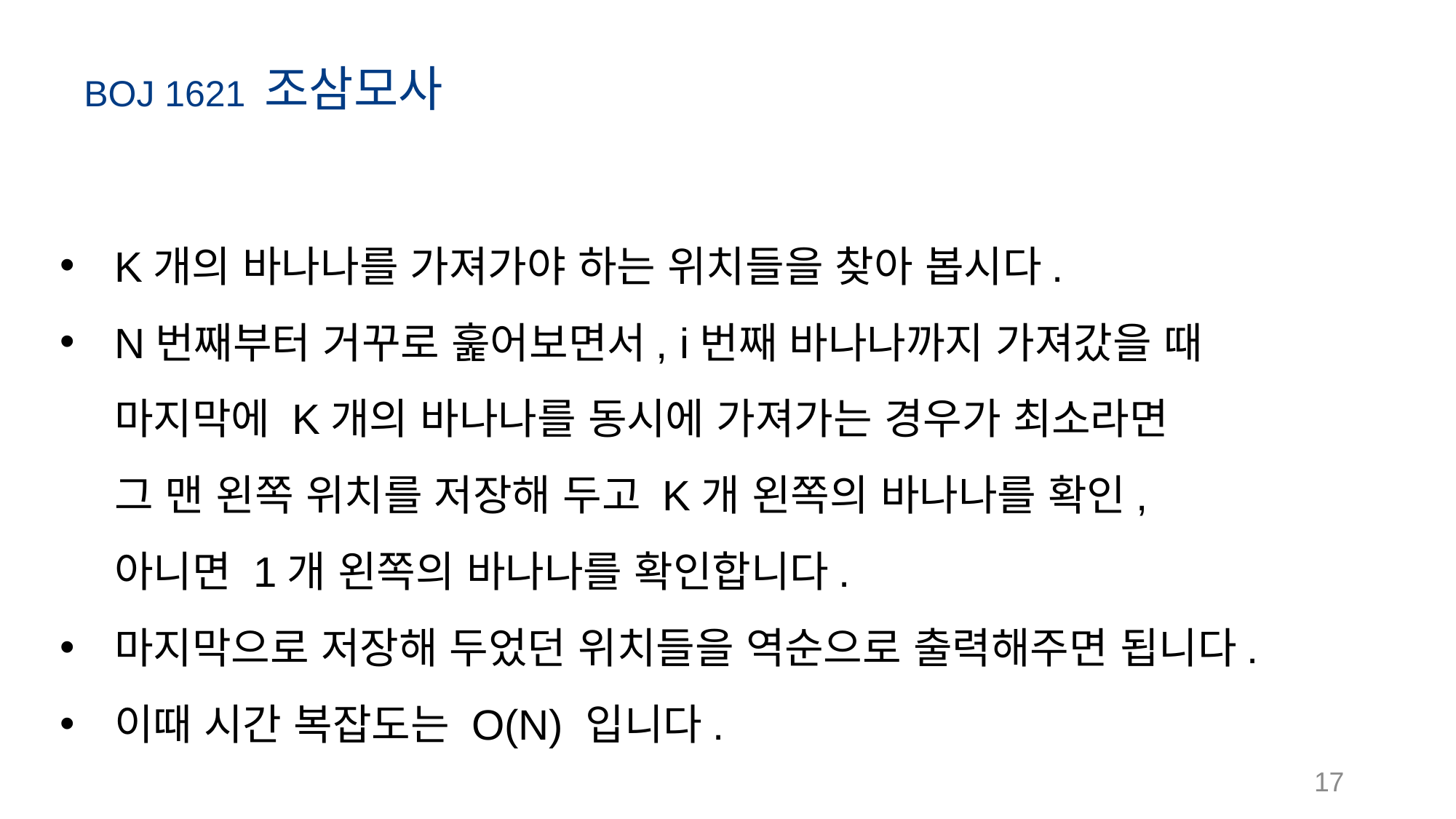

BOJ 1621 조삼모사
K개의 바나나를 가져가야 하는 위치들을 찾아 봅시다.
N번째부터 거꾸로 훑어보면서, i번째 바나나까지 가져갔을 때
마지막에 K개의 바나나를 동시에 가져가는 경우가 최소라면
그 맨 왼쪽 위치를 저장해 두고 K개 왼쪽의 바나나를 확인,
아니면 1개 왼쪽의 바나나를 확인합니다.
마지막으로 저장해 두었던 위치들을 역순으로 출력해주면 됩니다.
이때 시간 복잡도는 O(N) 입니다.
17